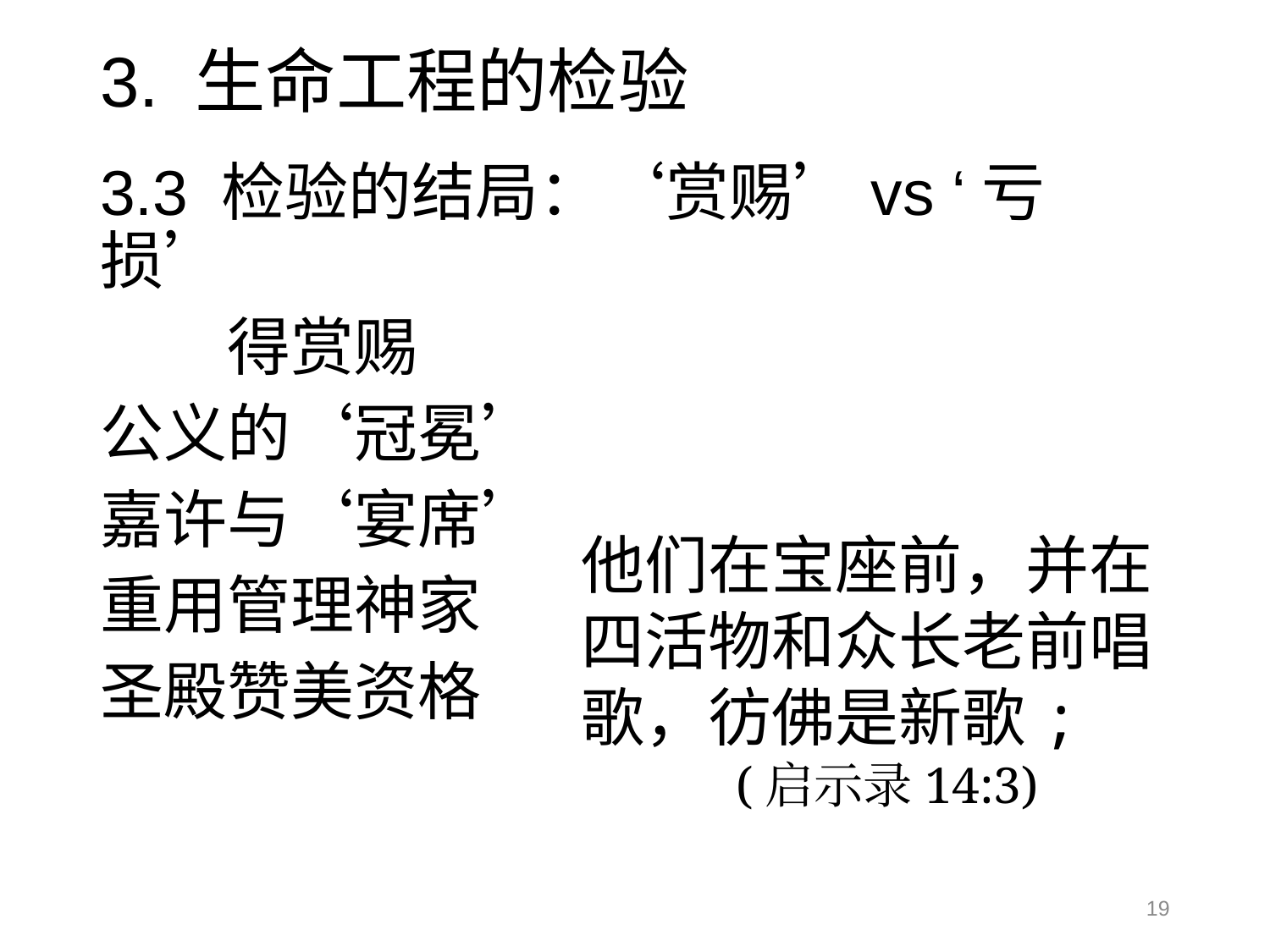

# 3. 生命工程的检验
3.3 检验的结局：‘赏赐’vs ‘亏损’
	得赏赐
公义的‘冠冕’
嘉许与‘宴席’
重用管理神家
圣殿赞美资格
他们在宝座前，并在四活物和众长老前唱歌，彷佛是新歌;
            (启示录14:3)
19